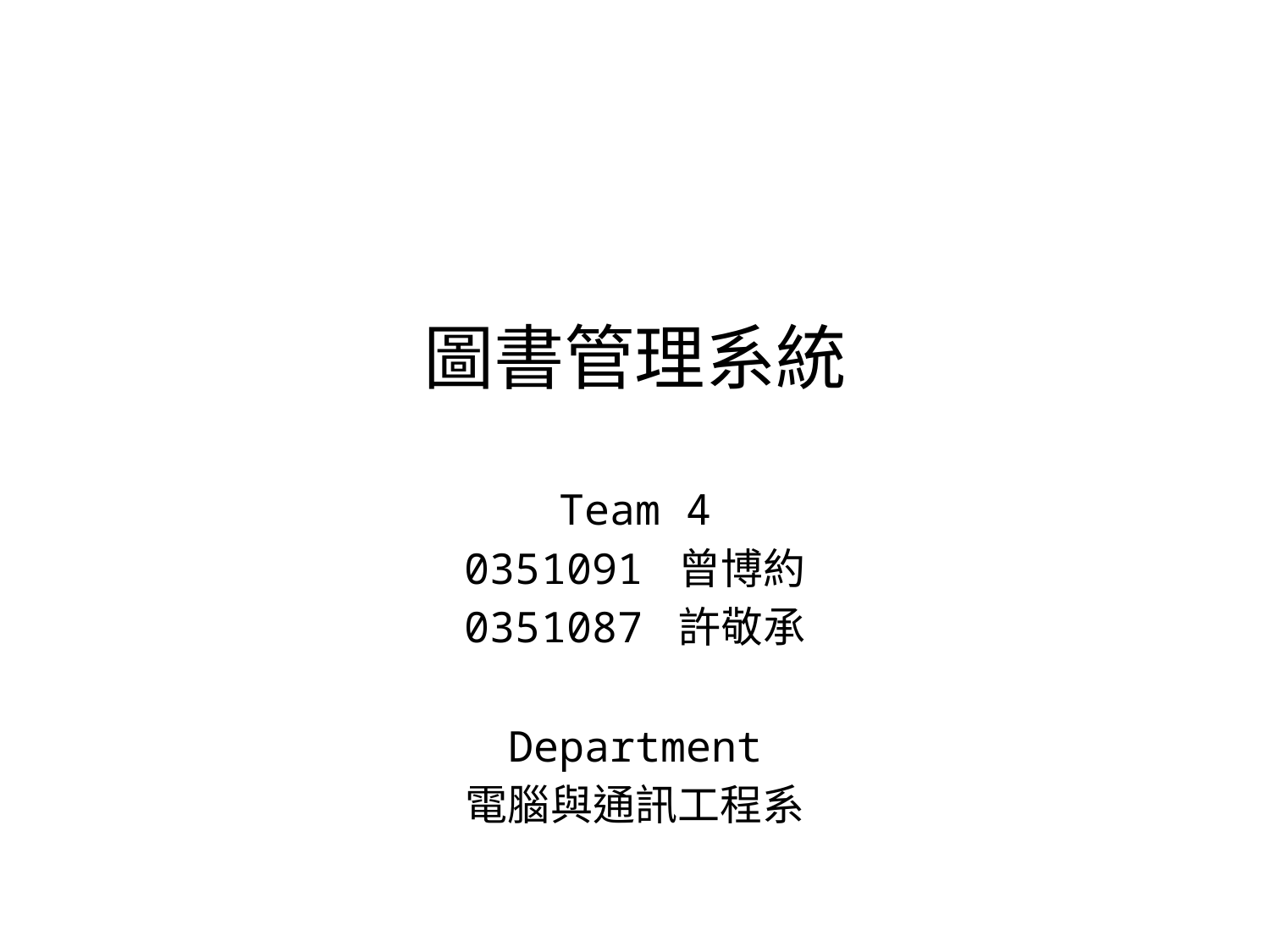

# 圖書管理系統
Team 4
0351091 曾博約
0351087 許敬承

Department
電腦與通訊工程系